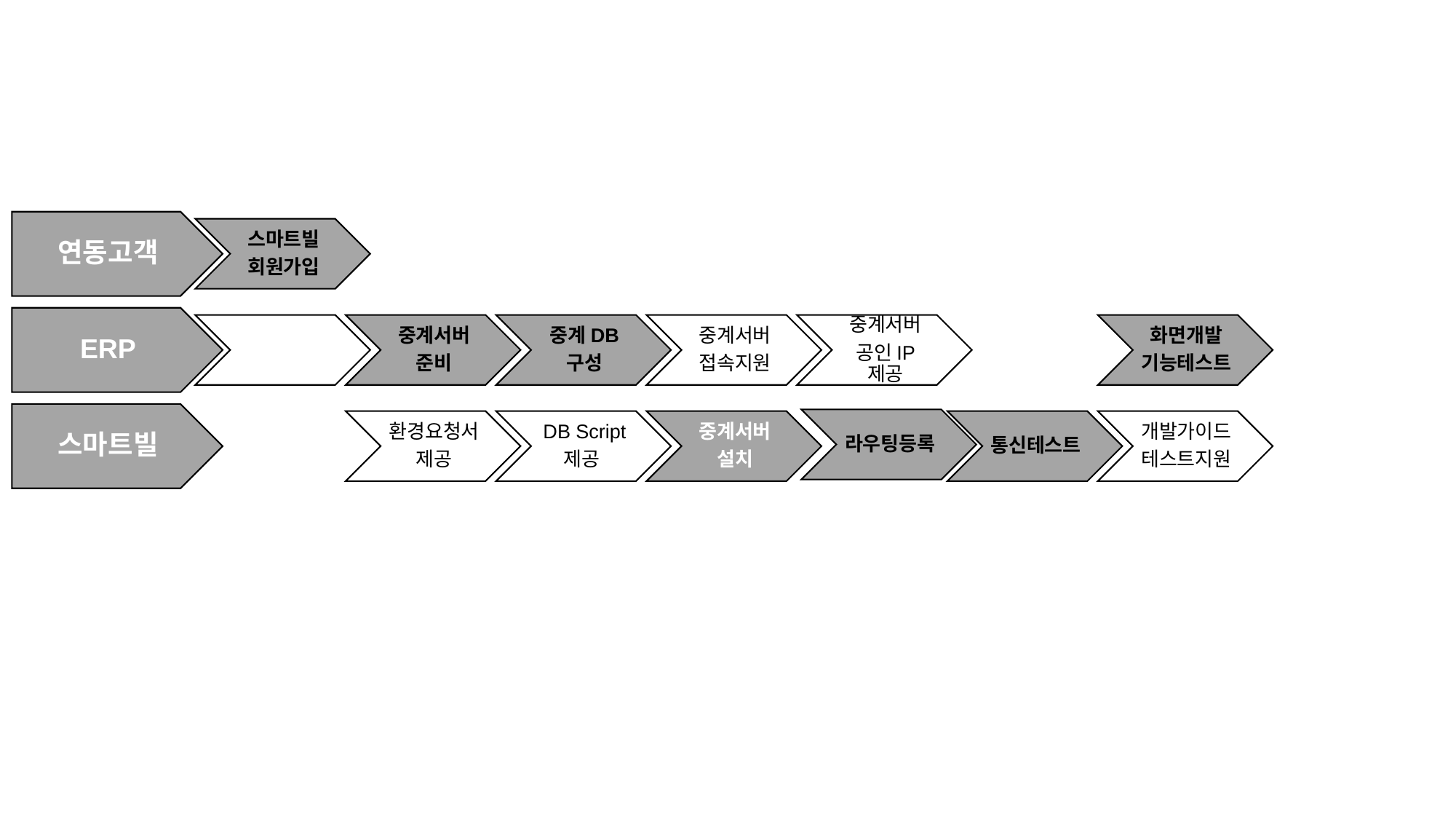

연동고객
스마트빌
회원가입

ERP
가입여부
확인
중계서버
준비
중계DB
구성
중계서버
접속지원
중계서버
공인IP 제공

화면개발
기능테스트
스마트빌

환경요청서
제공
DB Script
제공
중계서버
설치
라우팅등록
통신테스트
개발가이드
테스트지원